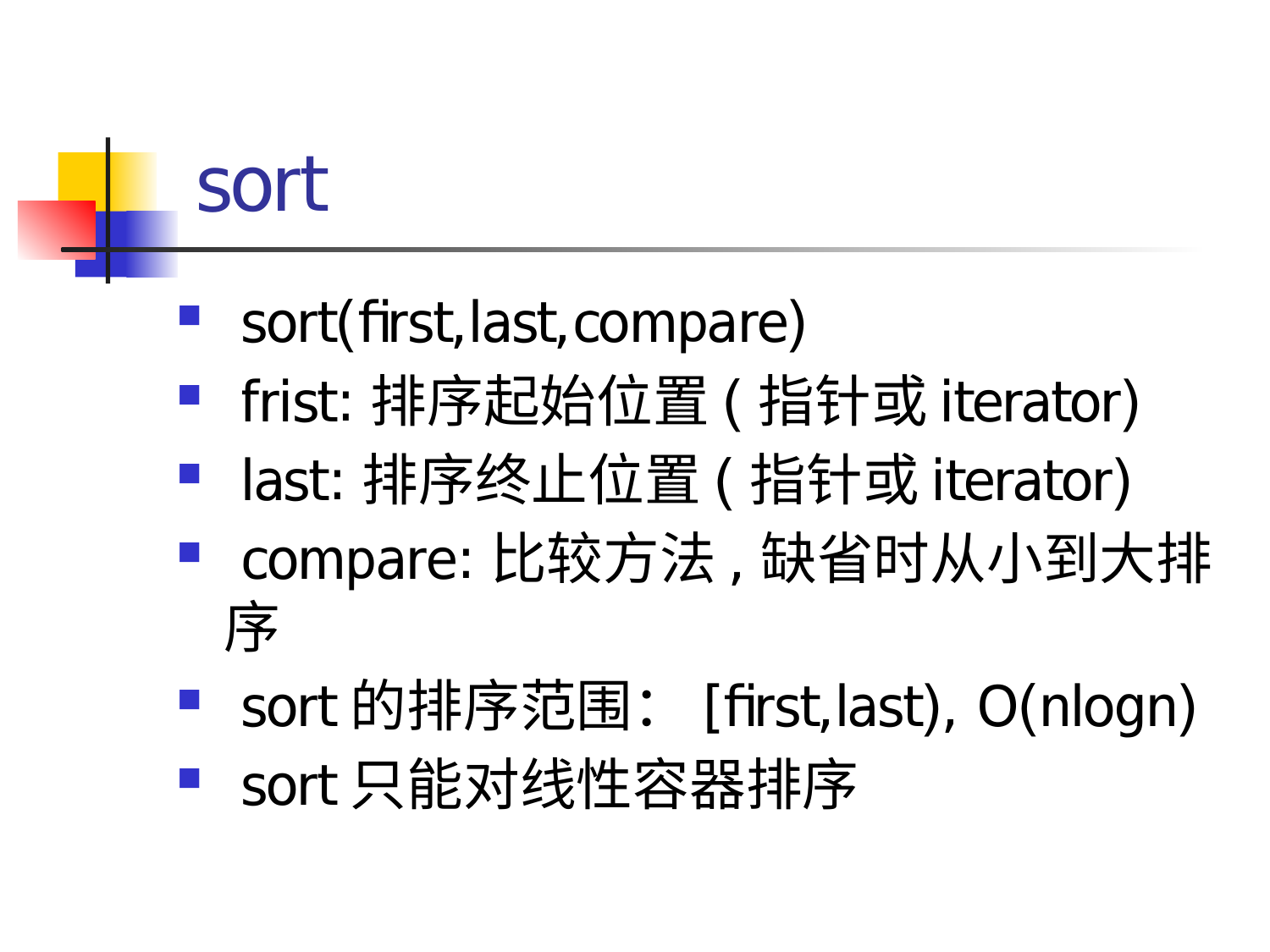

# sort
 sort(first,last,compare)
 frist:排序起始位置(指针或iterator)
 last:排序终止位置(指针或iterator)
 compare:比较方法,缺省时从小到大排序
 sort的排序范围：[first,last), O(nlogn)
 sort只能对线性容器排序